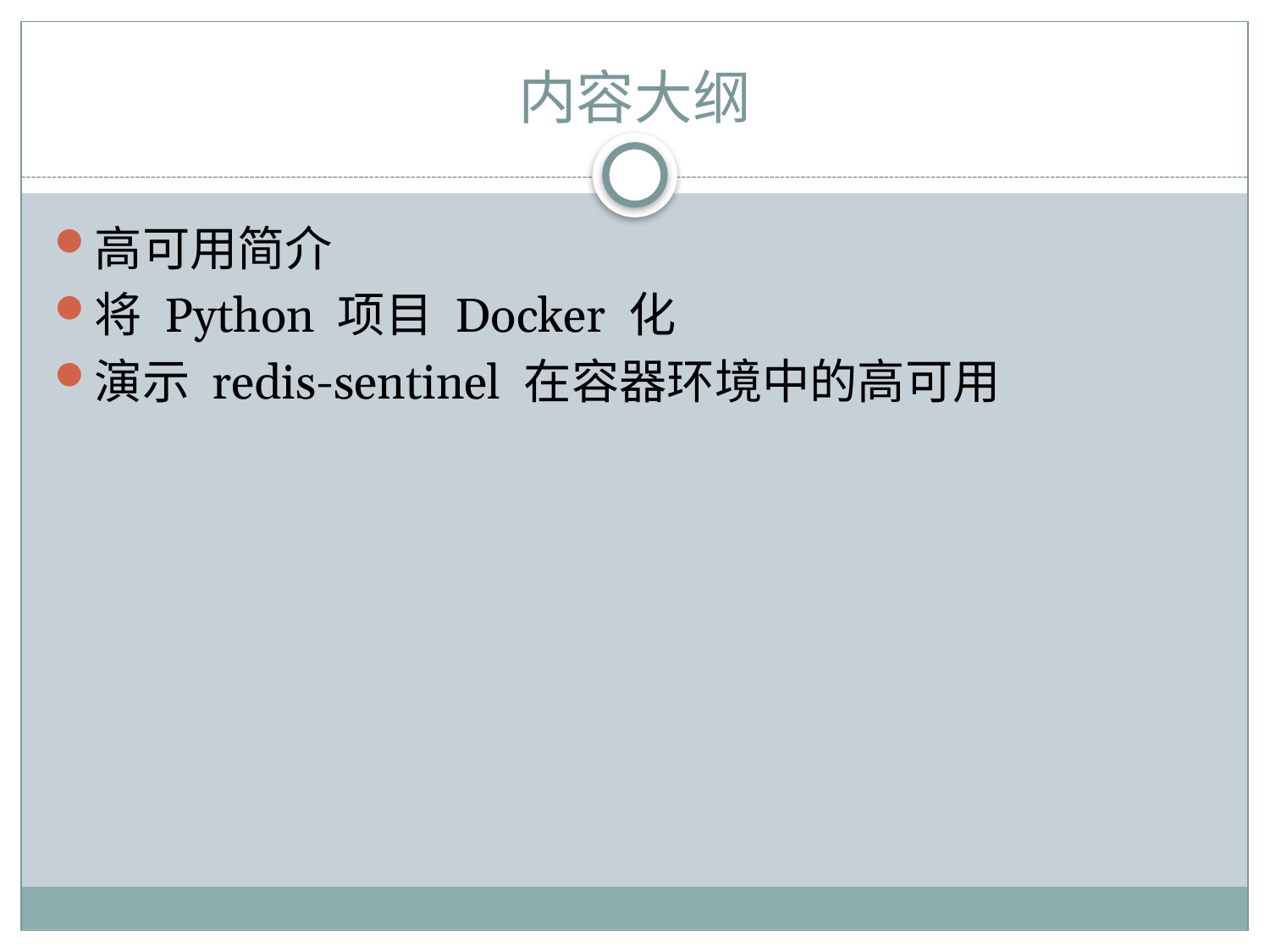

# 内容大纲
高可用简介
将 Python 项目 Docker 化
演示 redis-sentinel 在容器环境中的高可用